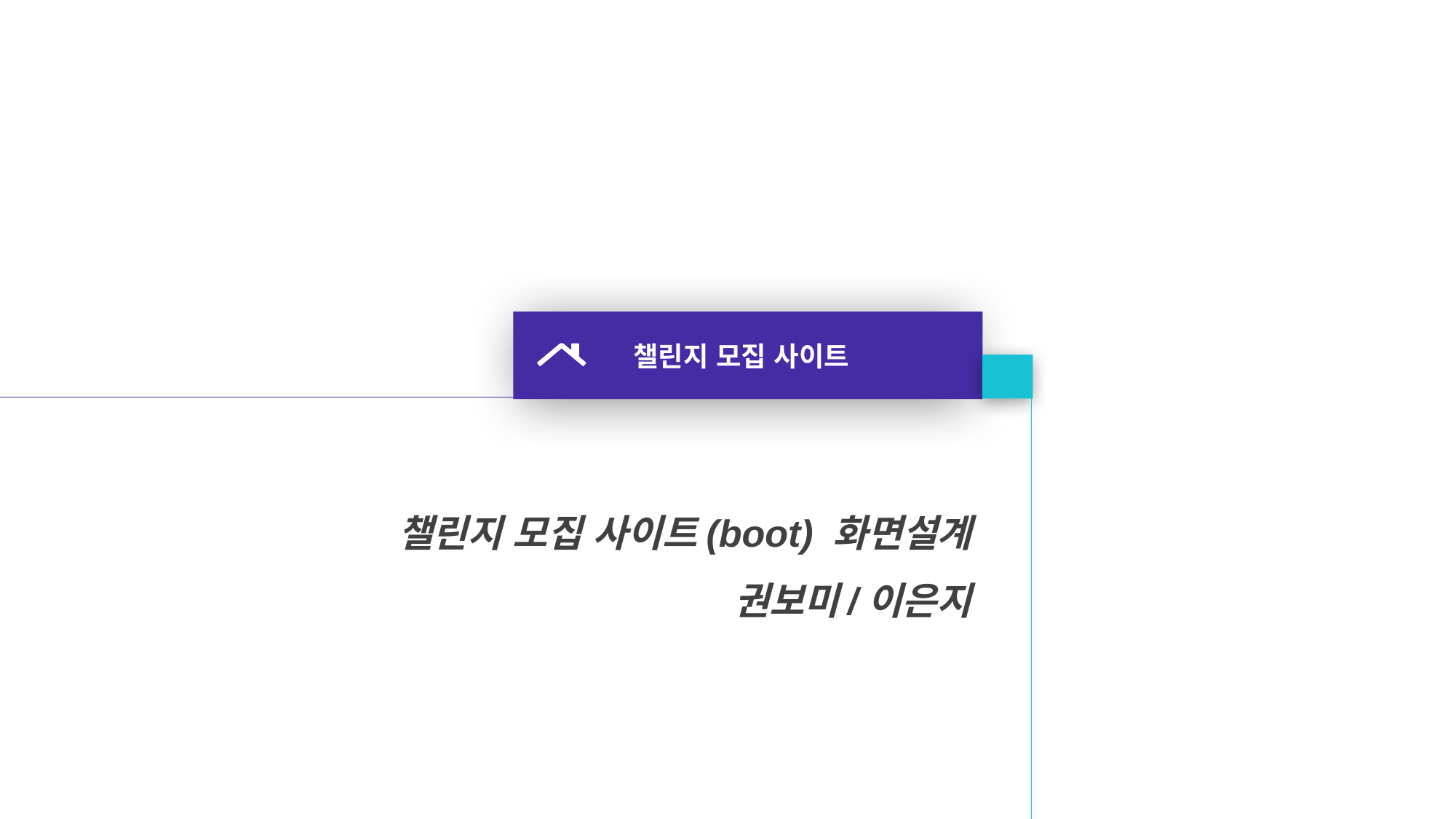

챌린지 모집 사이트

챌린지 모집 사이트(boot) 화면설계
권보미/이은지